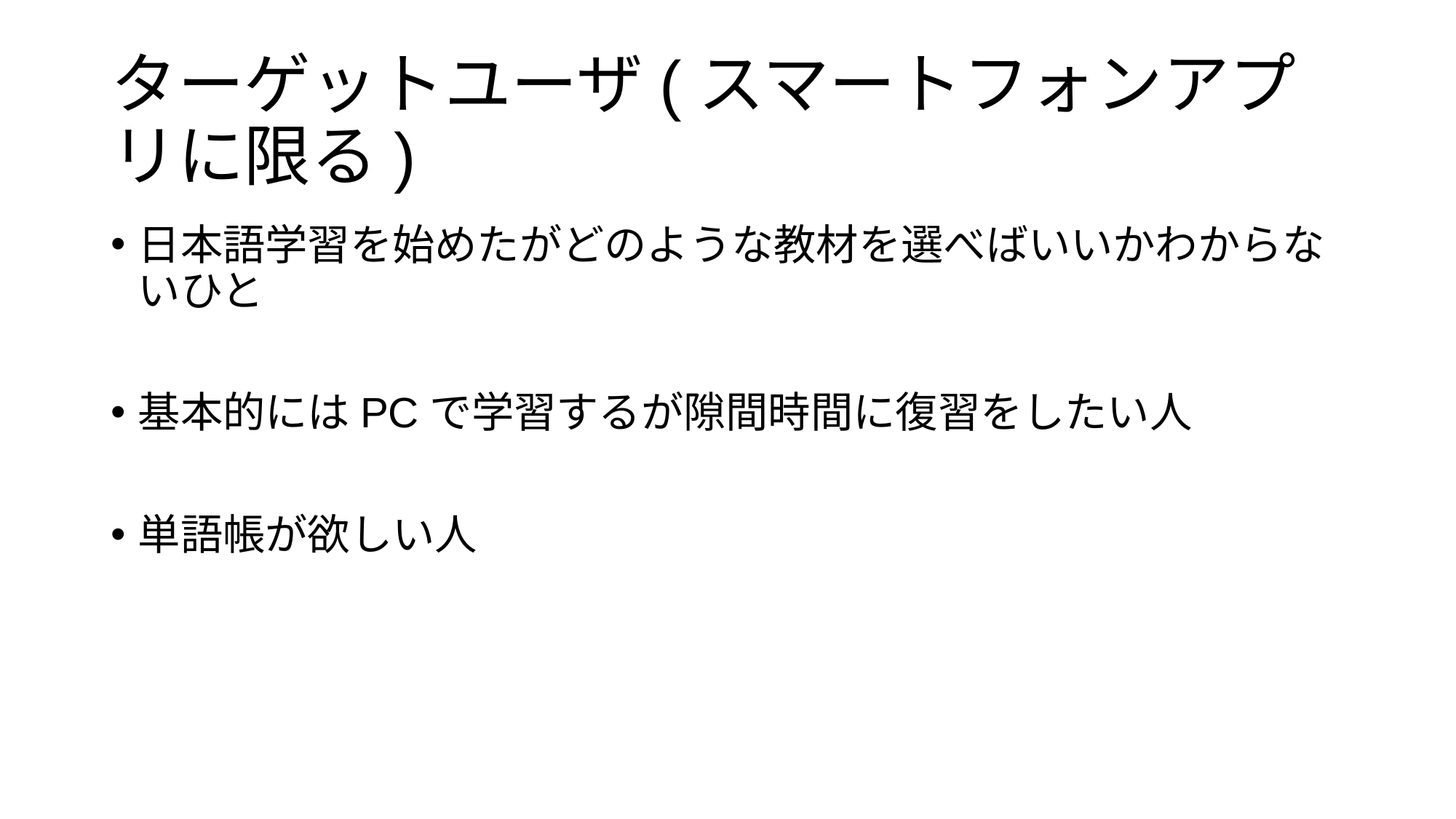

# ターゲットユーザ(スマートフォンアプリに限る)
日本語学習を始めたがどのような教材を選べばいいかわからないひと

基本的にはPCで学習するが隙間時間に復習をしたい人

単語帳が欲しい人